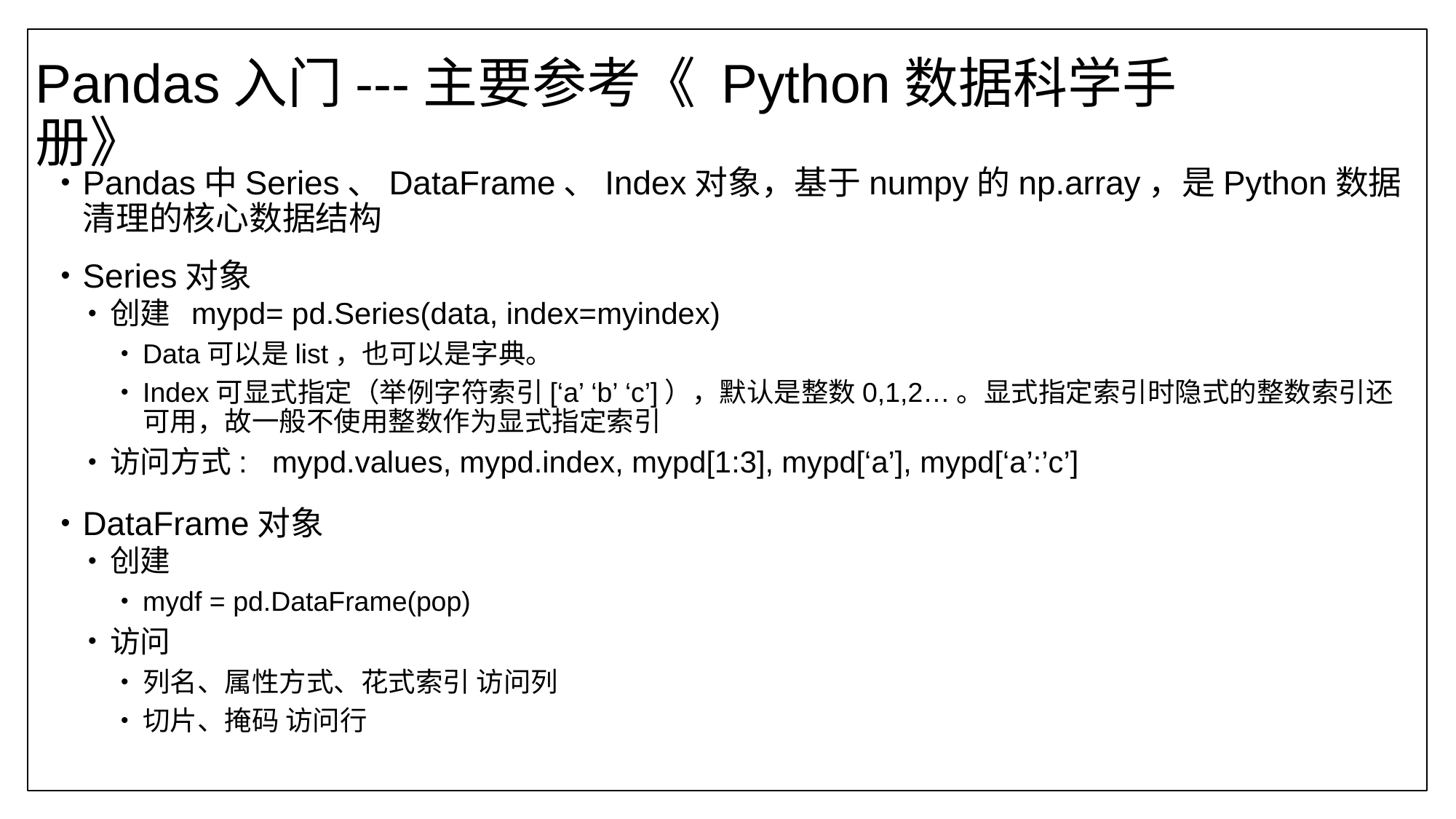

# Pandas入门---主要参考《 Python数据科学手册》
Pandas中Series、DataFrame、Index对象，基于numpy的np.array，是Python数据清理的核心数据结构
Series对象
创建  mypd= pd.Series(data, index=myindex)
Data可以是list，也可以是字典。
Index可显式指定（举例字符索引[‘a’ ‘b’ ‘c’]），默认是整数0,1,2…。显式指定索引时隐式的整数索引还可用，故一般不使用整数作为显式指定索引
访问方式:   mypd.values, mypd.index, mypd[1:3], mypd[‘a’], mypd[‘a’:’c’]
DataFrame对象
创建
mydf = pd.DataFrame(pop)
访问
列名、属性方式、花式索引 访问列
切片、掩码 访问行